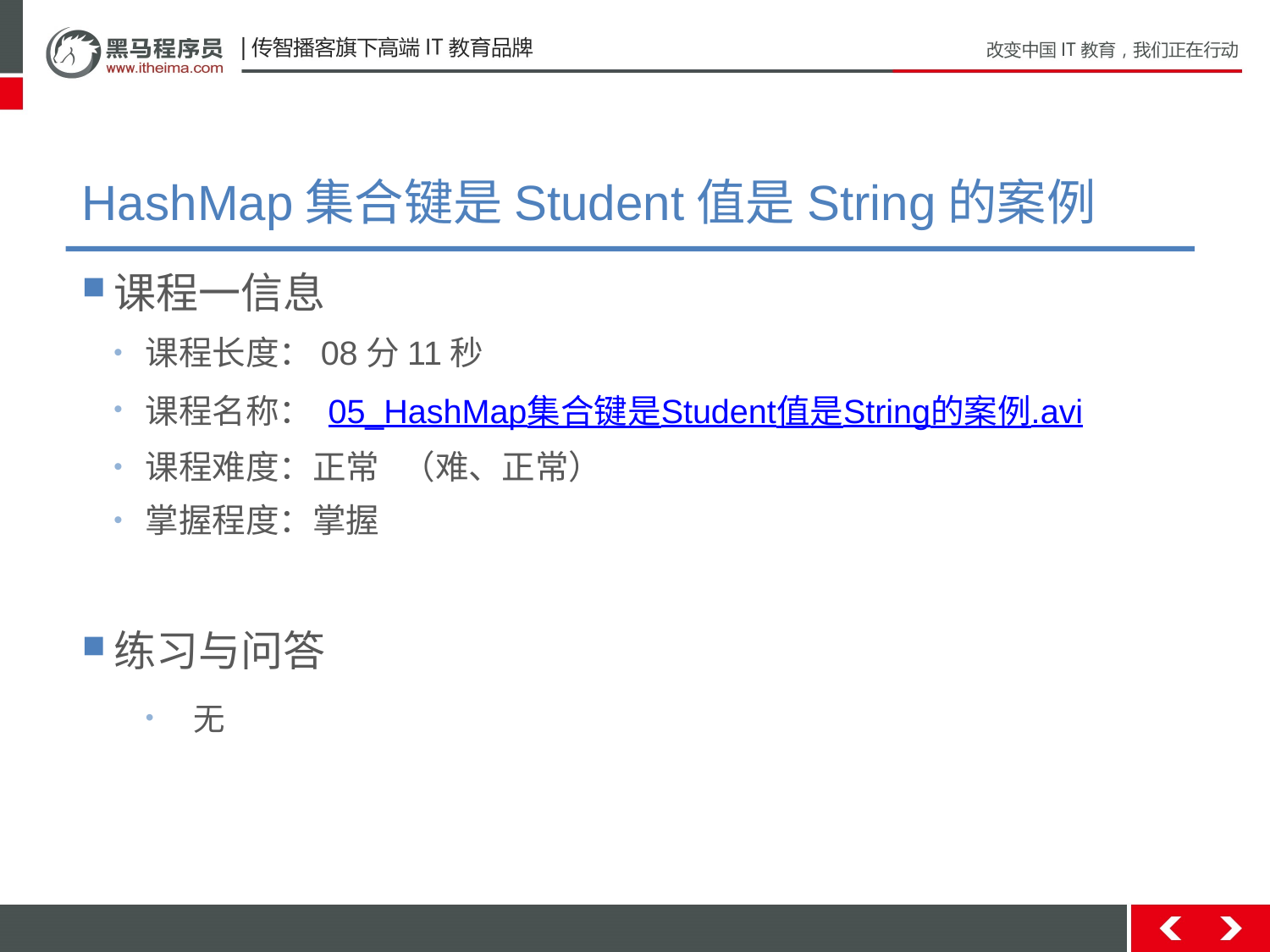

# HashMap集合键是Student值是String的案例
课程一信息
课程长度：08分11秒
课程名称： 05_HashMap集合键是Student值是String的案例.avi
课程难度：正常   （难、正常）
掌握程度：掌握

练习与问答
无